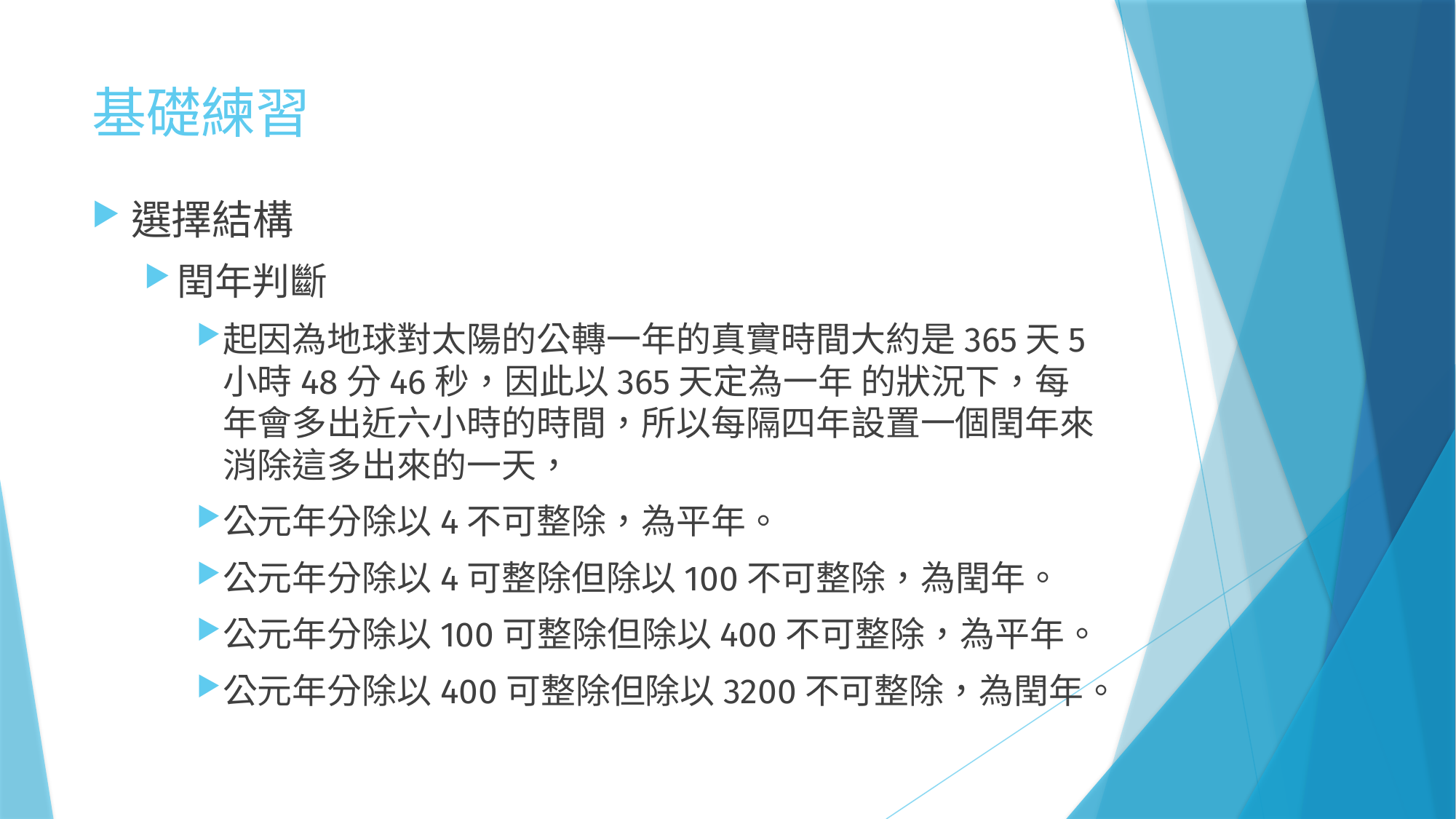

# 基礎練習
選擇結構
閏年判斷
起因為地球對太陽的公轉一年的真實時間大約是365天5小時48分46秒，因此以365天定為一年 的狀況下，每年會多出近六小時的時間，所以每隔四年設置一個閏年來消除這多出來的一天，
公元年分除以4不可整除，為平年。
公元年分除以4可整除但除以100不可整除，為閏年。
公元年分除以100可整除但除以400不可整除，為平年。
公元年分除以400可整除但除以3200不可整除，為閏年。